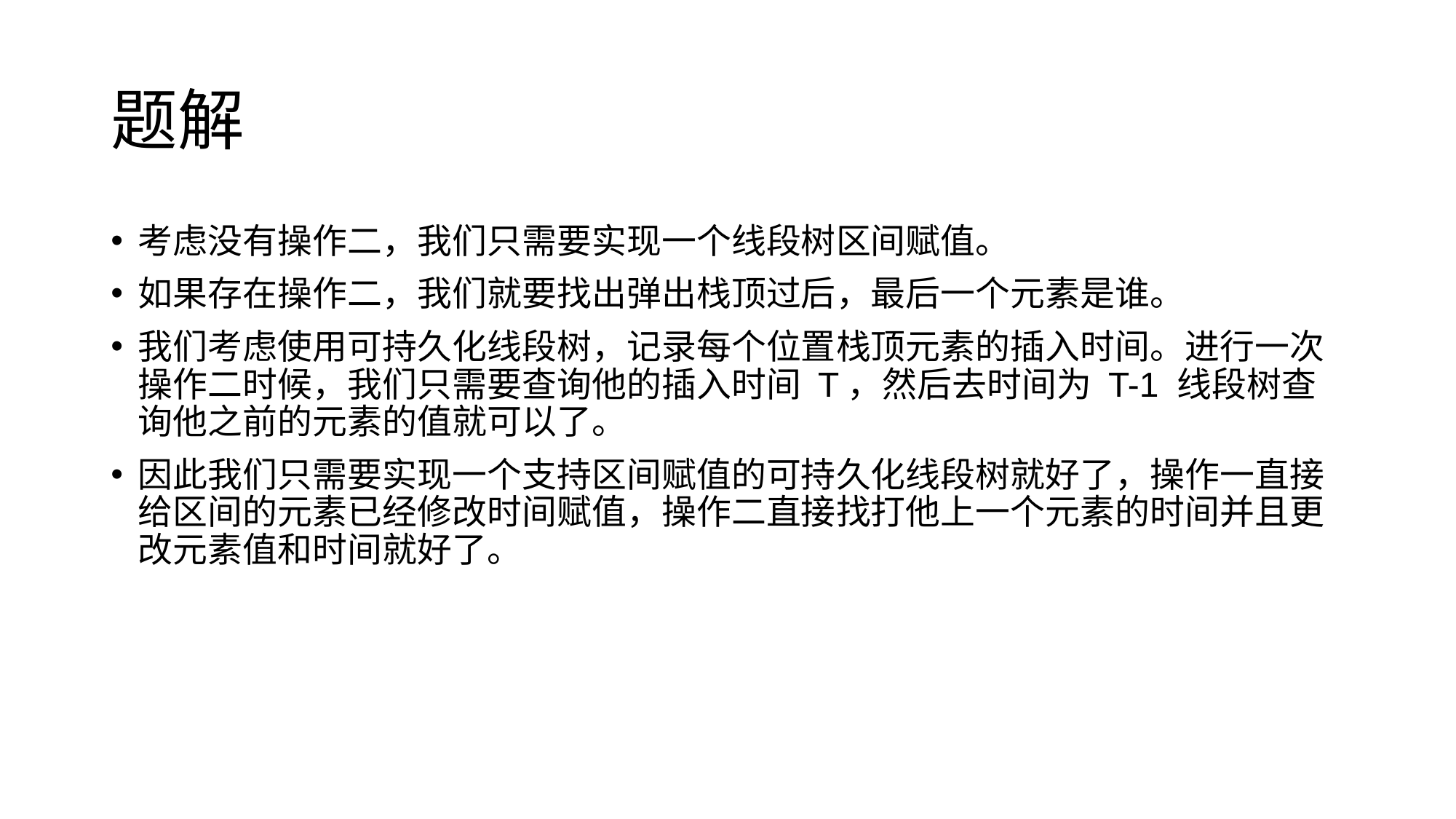

# 题解
考虑没有操作二，我们只需要实现一个线段树区间赋值。
如果存在操作二，我们就要找出弹出栈顶过后，最后一个元素是谁。
我们考虑使用可持久化线段树，记录每个位置栈顶元素的插入时间。进行一次操作二时候，我们只需要查询他的插入时间 T，然后去时间为 T-1 线段树查询他之前的元素的值就可以了。
因此我们只需要实现一个支持区间赋值的可持久化线段树就好了，操作一直接给区间的元素已经修改时间赋值，操作二直接找打他上一个元素的时间并且更改元素值和时间就好了。